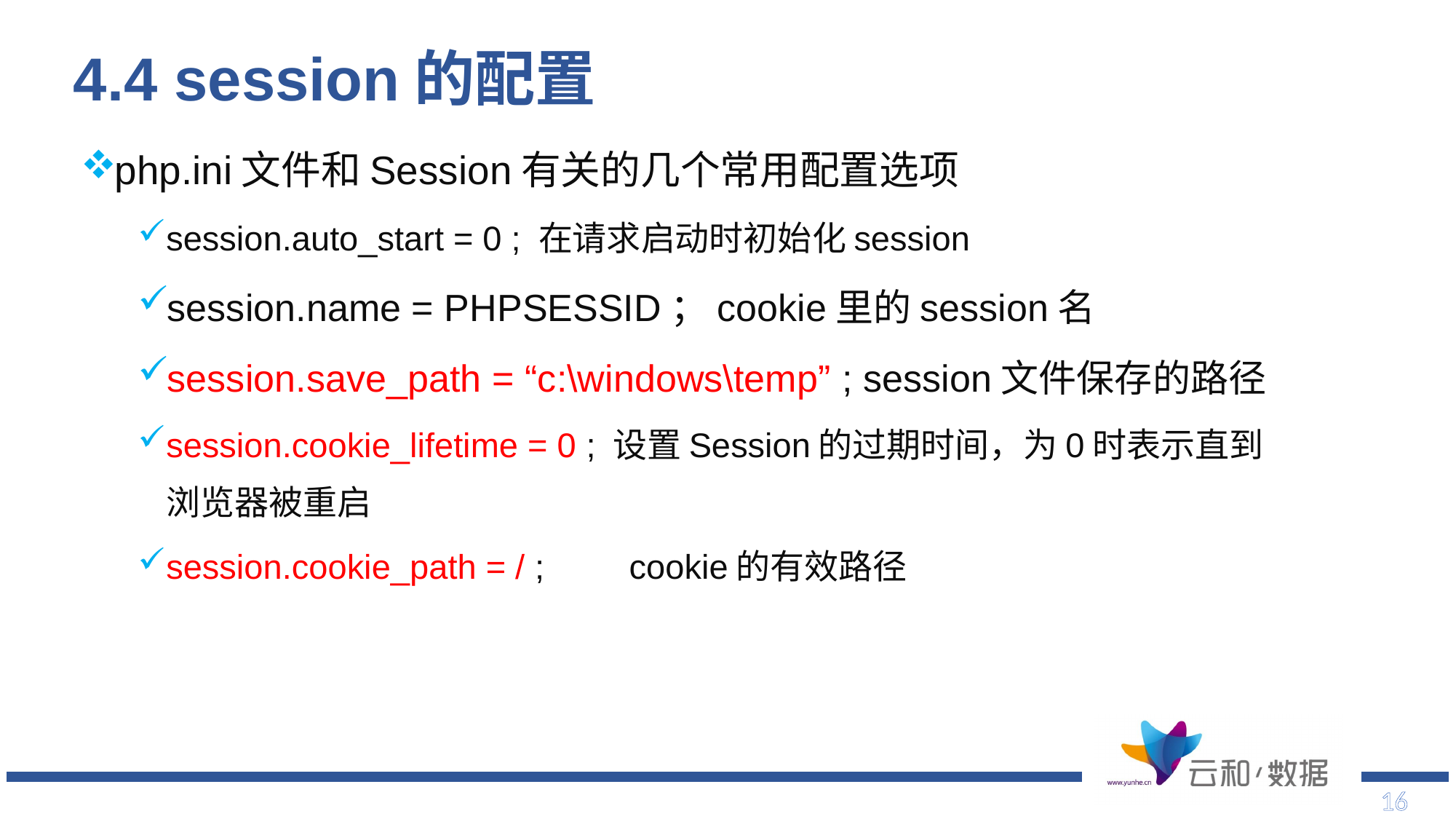

# 4.4 session的配置
php.ini文件和Session有关的几个常用配置选项
session.auto_start = 0 ; 在请求启动时初始化session
session.name = PHPSESSID；cookie里的session名
session.save_path = “c:\windows\temp” ; session文件保存的路径
session.cookie_lifetime = 0 ; 设置Session的过期时间，为0时表示直到浏览器被重启
session.cookie_path = / ;         cookie的有效路径